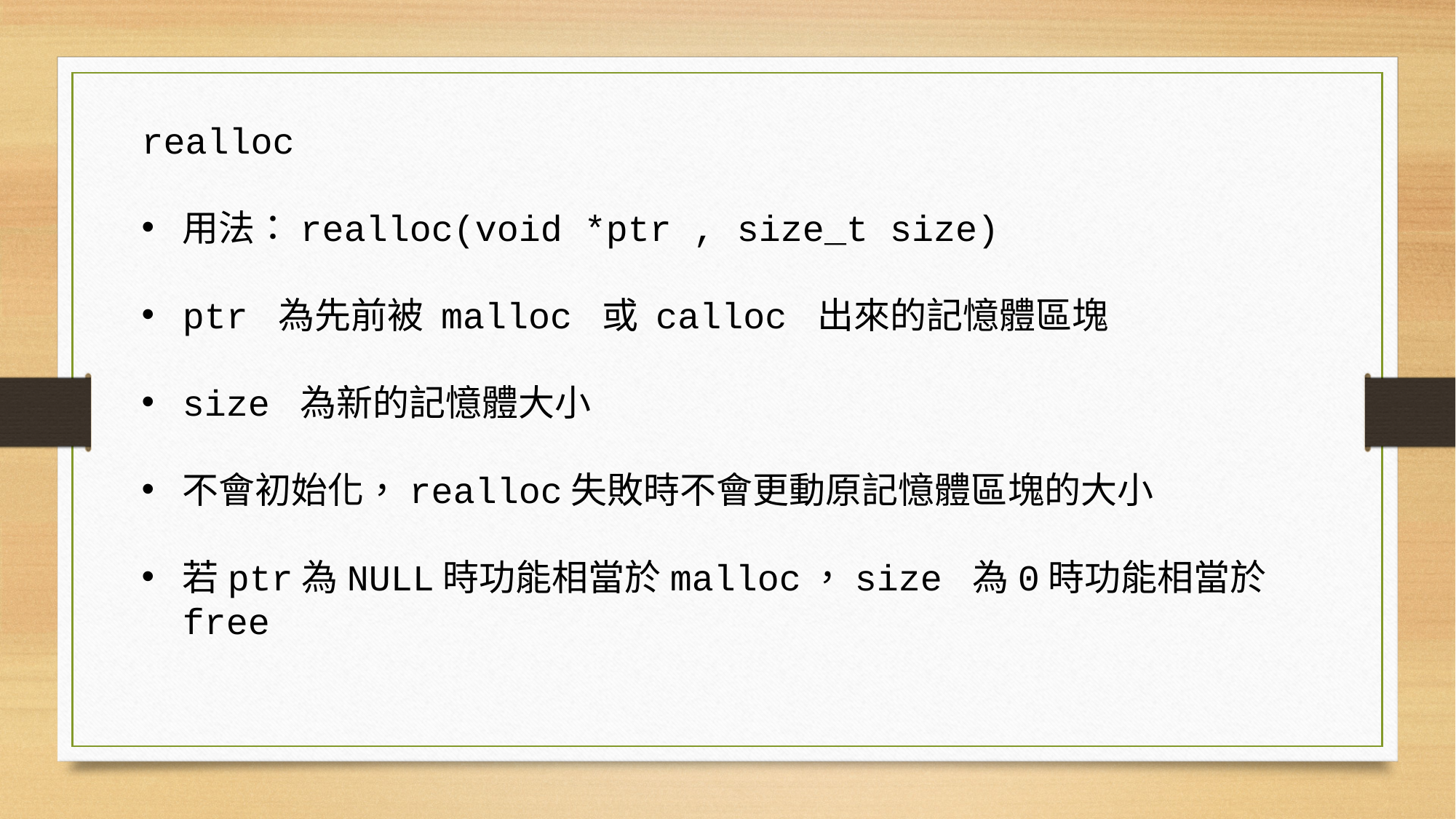

realloc

用法：realloc(void *ptr , size_t size)

ptr 為先前被 malloc 或 calloc 出來的記憶體區塊

size 為新的記憶體大小

不會初始化，realloc失敗時不會更動原記憶體區塊的大小

若ptr為NULL時功能相當於malloc，size 為0時功能相當於free